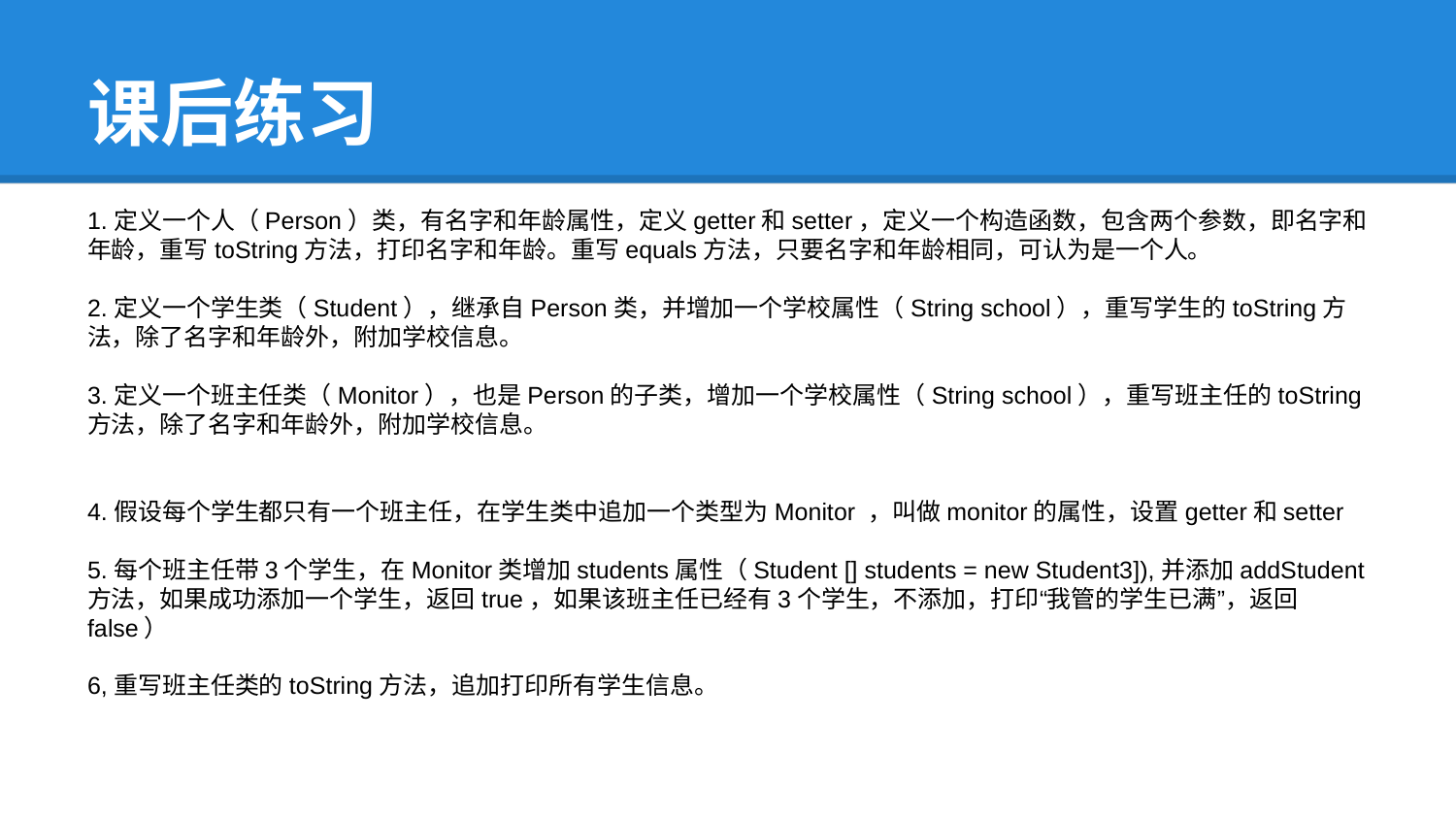

# 课后练习
1.定义一个人（Person）类，有名字和年龄属性，定义getter和setter，定义一个构造函数，包含两个参数，即名字和年龄，重写toString方法，打印名字和年龄。重写equals方法，只要名字和年龄相同，可认为是一个人。

2.定义一个学生类（Student），继承自Person类，并增加一个学校属性（String school），重写学生的toString方法，除了名字和年龄外，附加学校信息。

3.定义一个班主任类（Monitor），也是Person的子类，增加一个学校属性（String school），重写班主任的toString方法，除了名字和年龄外，附加学校信息。

4.假设每个学生都只有一个班主任，在学生类中追加一个类型为Monitor ，叫做monitor的属性，设置getter和setter

5.每个班主任带3个学生，在Monitor类增加students属性（Student [] students = new Student3]),并添加addStudent方法，如果成功添加一个学生，返回true，如果该班主任已经有3个学生，不添加，打印“我管的学生已满”，返回false）

6,重写班主任类的toString方法，追加打印所有学生信息。